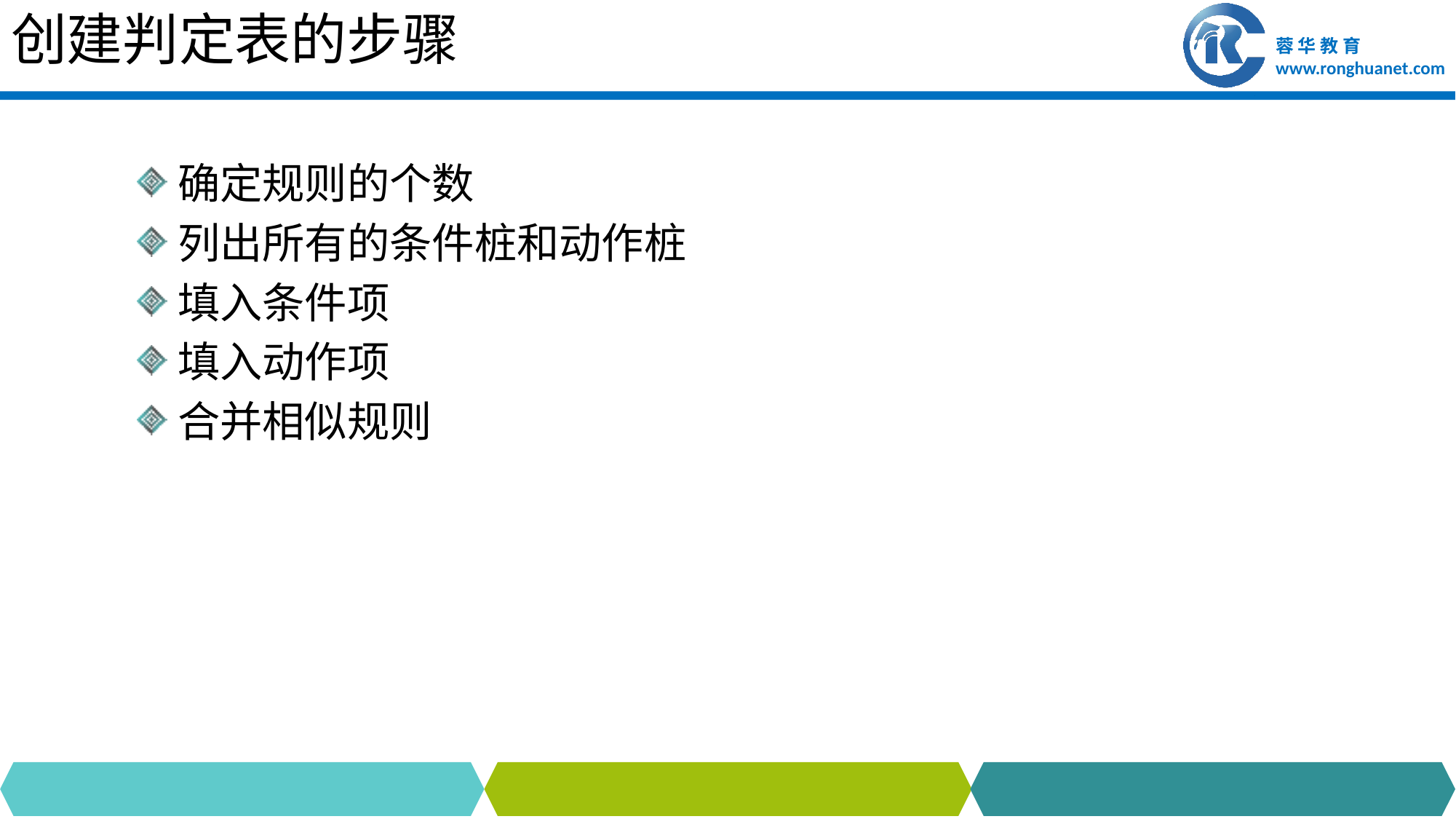

# 创建判定表的步骤
确定规则的个数
列出所有的条件桩和动作桩
填入条件项
填入动作项
合并相似规则